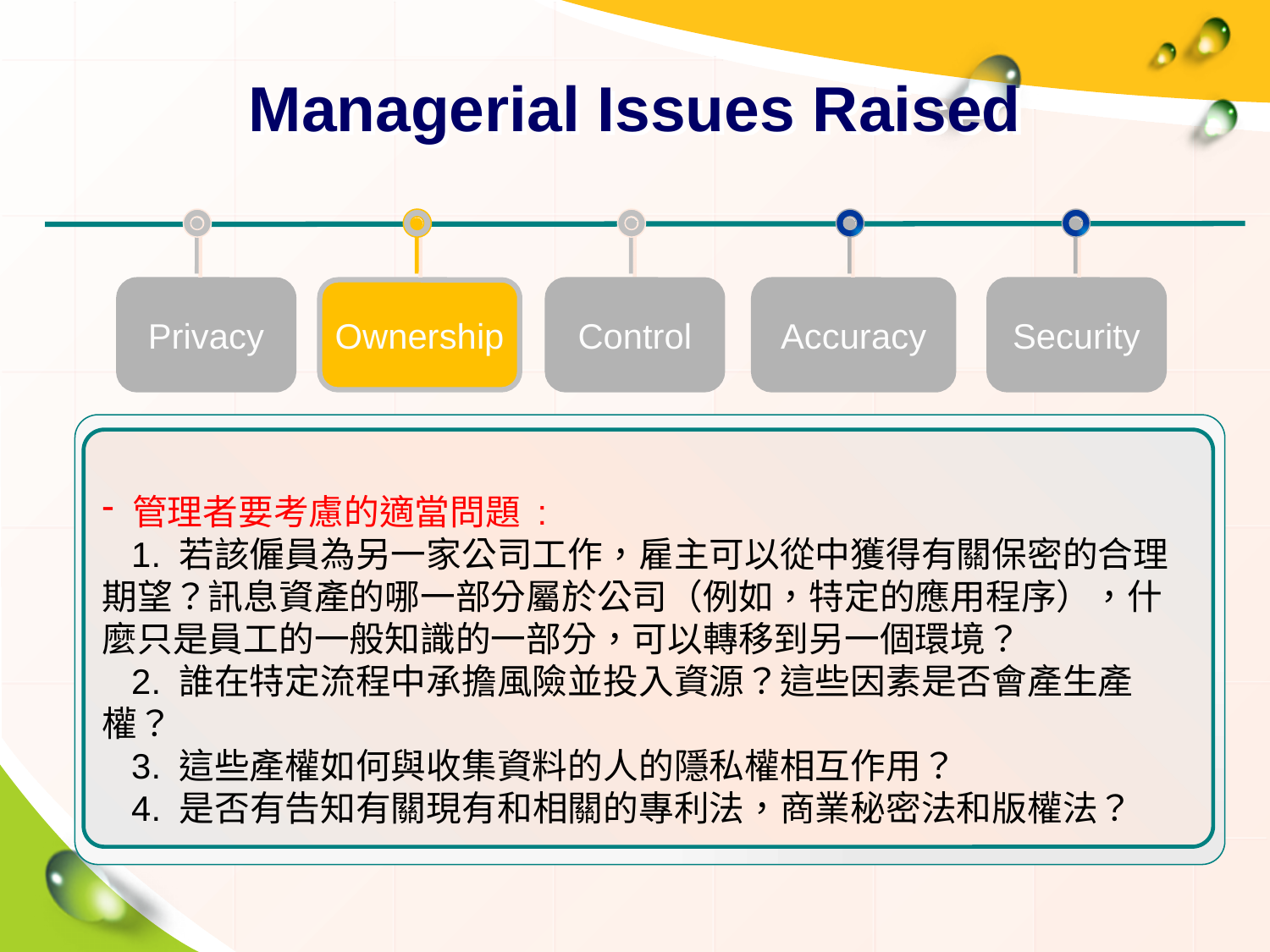

# Managerial Issues Raised

Accuracy
Security
Privacy
Ownership
Control

管理者要考慮的適當問題 :
   1. 若該僱員為另一家公司工作，雇主可以從中獲得有關保密的合理期望？訊息資產的哪一部分屬於公司（例如，特定的應用程序），什麼只是員工的一般知識的一部分，可以轉移到另一個環境？
   2. 誰在特定流程中承擔風險並投入資源？這些因素是否會產生產權？
   3. 這些產權如何與收集資料的人的隱私權相互作用？
   4. 是否有告知有關現有和相關的專利法，商業秘密法和版權法？